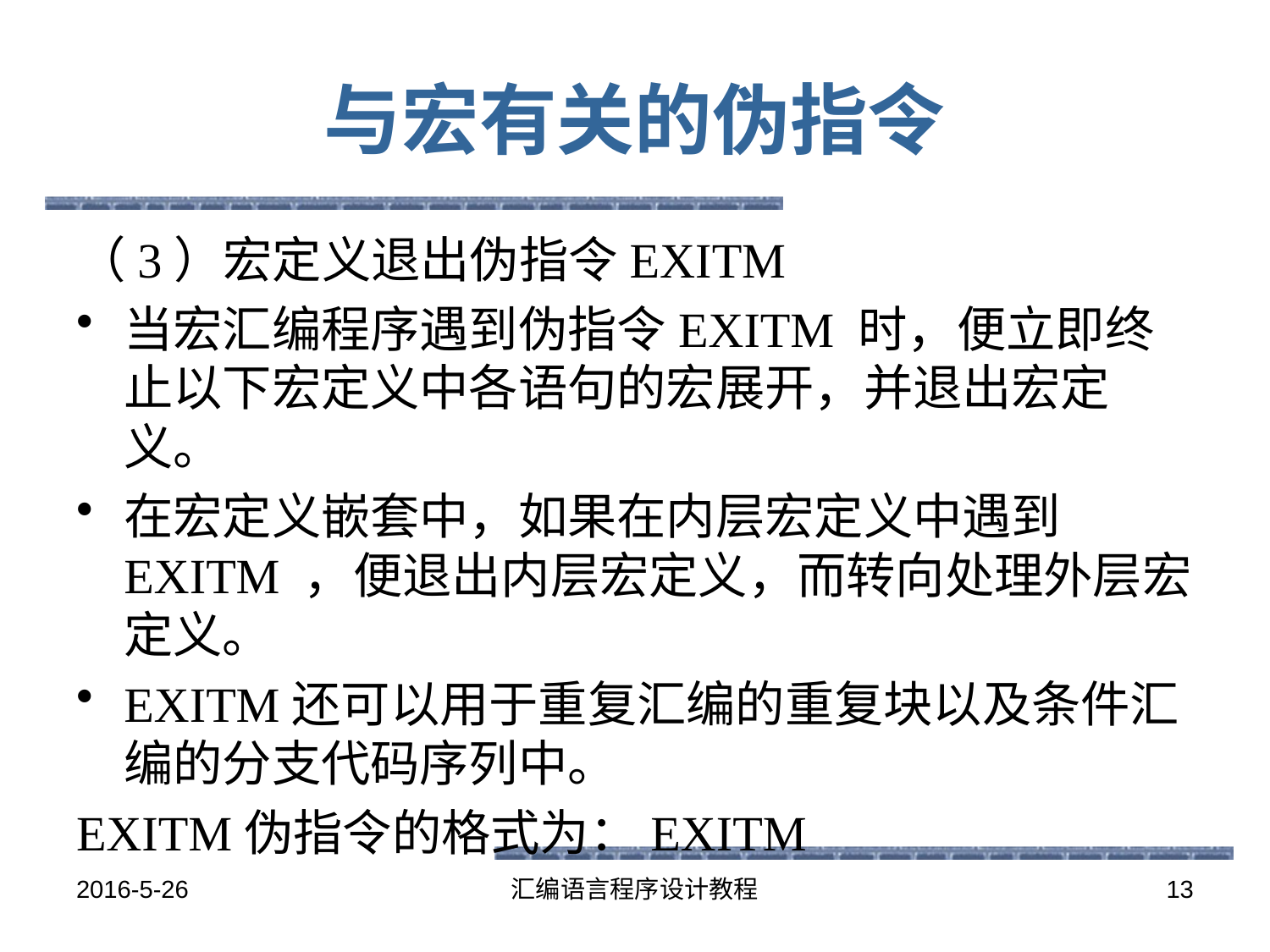

# 与宏有关的伪指令
（3）宏定义退出伪指令EXITM
当宏汇编程序遇到伪指令EXITM 时，便立即终止以下宏定义中各语句的宏展开，并退出宏定义。
在宏定义嵌套中，如果在内层宏定义中遇到EXITM ，便退出内层宏定义，而转向处理外层宏定义。
EXITM还可以用于重复汇编的重复块以及条件汇编的分支代码序列中。
EXITM伪指令的格式为：EXITM
2016-5-26
汇编语言程序设计教程
13